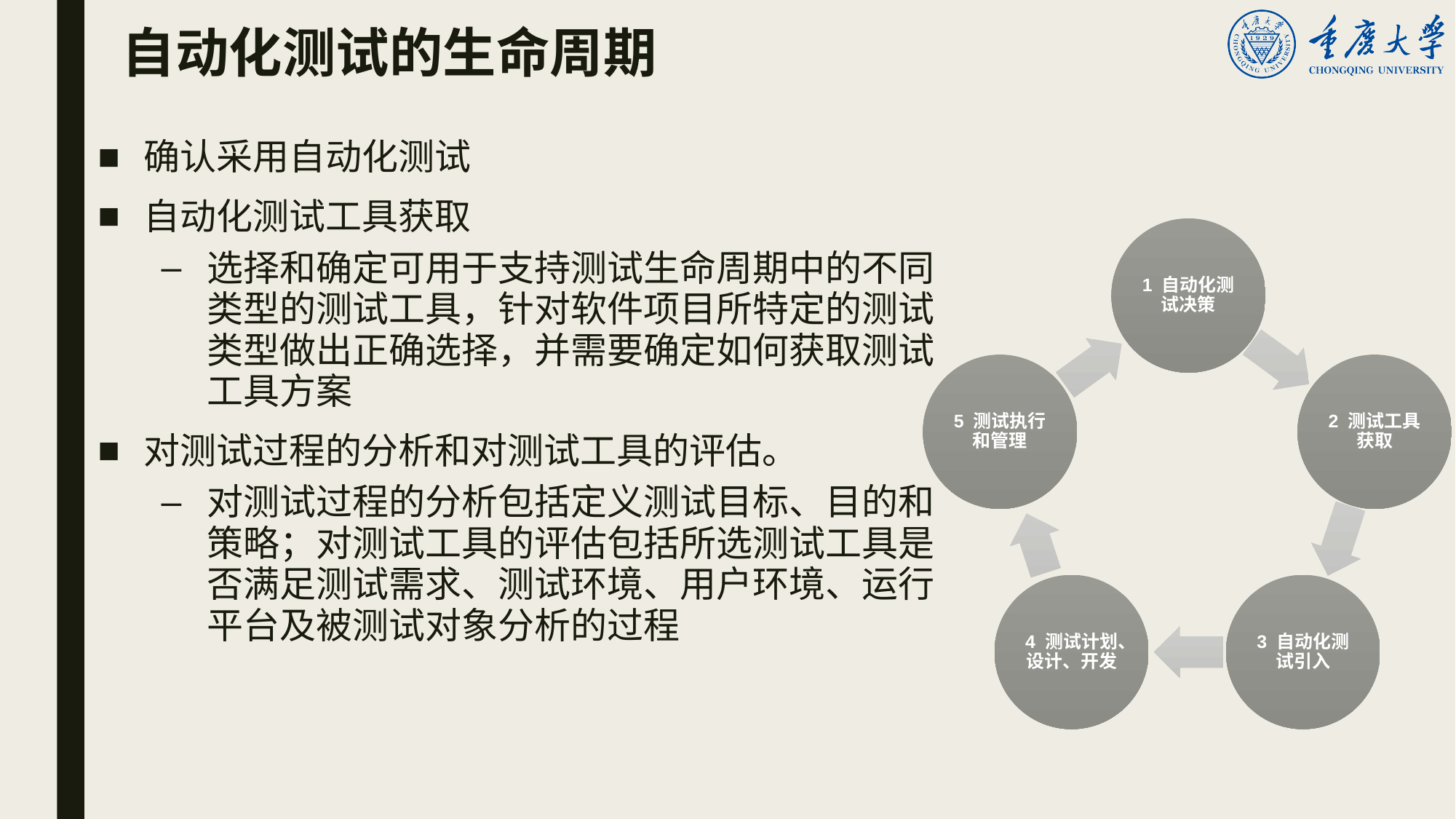

# 自动化测试的生命周期
确认采用自动化测试
自动化测试工具获取
选择和确定可用于支持测试生命周期中的不同类型的测试工具，针对软件项目所特定的测试类型做出正确选择，并需要确定如何获取测试工具方案
对测试过程的分析和对测试工具的评估。
对测试过程的分析包括定义测试目标、目的和策略；对测试工具的评估包括所选测试工具是否满足测试需求、测试环境、用户环境、运行平台及被测试对象分析的过程
1 自动化测试决策

2 测试工具获取

3 自动化测试引入

4 测试计划、设计、开发

5 测试执行和管理